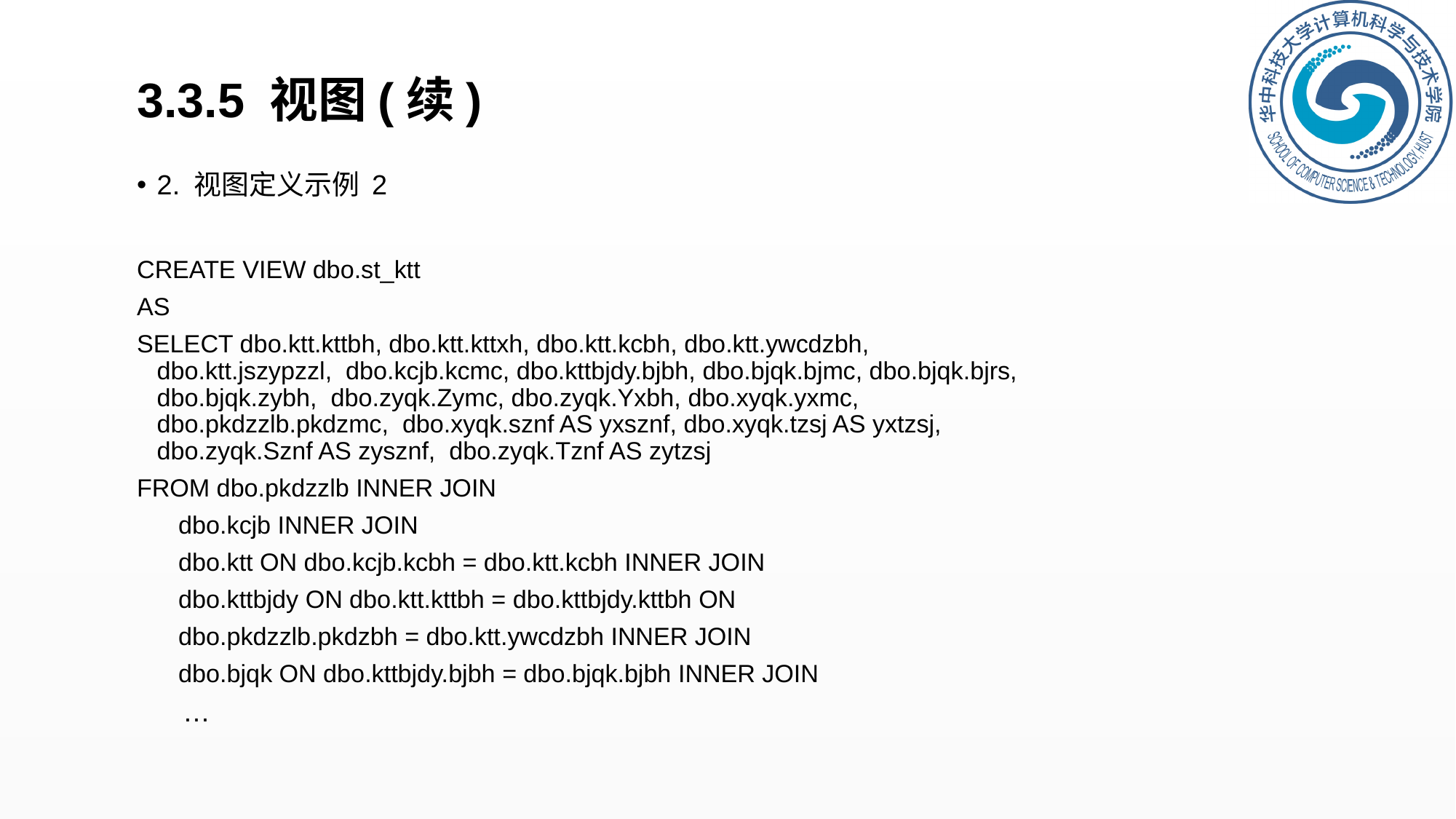

# 3.3.5 视图(续)
2. 视图定义示例 2

CREATE VIEW dbo.st_ktt
AS
SELECT dbo.ktt.kttbh, dbo.ktt.kttxh, dbo.ktt.kcbh, dbo.ktt.ywcdzbh, dbo.ktt.jszypzzl,  dbo.kcjb.kcmc, dbo.kttbjdy.bjbh, dbo.bjqk.bjmc, dbo.bjqk.bjrs, dbo.bjqk.zybh,  dbo.zyqk.Zymc, dbo.zyqk.Yxbh, dbo.xyqk.yxmc, dbo.pkdzzlb.pkdzmc,  dbo.xyqk.sznf AS yxsznf, dbo.xyqk.tzsj AS yxtzsj, dbo.zyqk.Sznf AS zysznf,  dbo.zyqk.Tznf AS zytzsj
FROM dbo.pkdzzlb INNER JOIN
      dbo.kcjb INNER JOIN
      dbo.ktt ON dbo.kcjb.kcbh = dbo.ktt.kcbh INNER JOIN
      dbo.kttbjdy ON dbo.ktt.kttbh = dbo.kttbjdy.kttbh ON
      dbo.pkdzzlb.pkdzbh = dbo.ktt.ywcdzbh INNER JOIN
      dbo.bjqk ON dbo.kttbjdy.bjbh = dbo.bjqk.bjbh INNER JOIN
      …